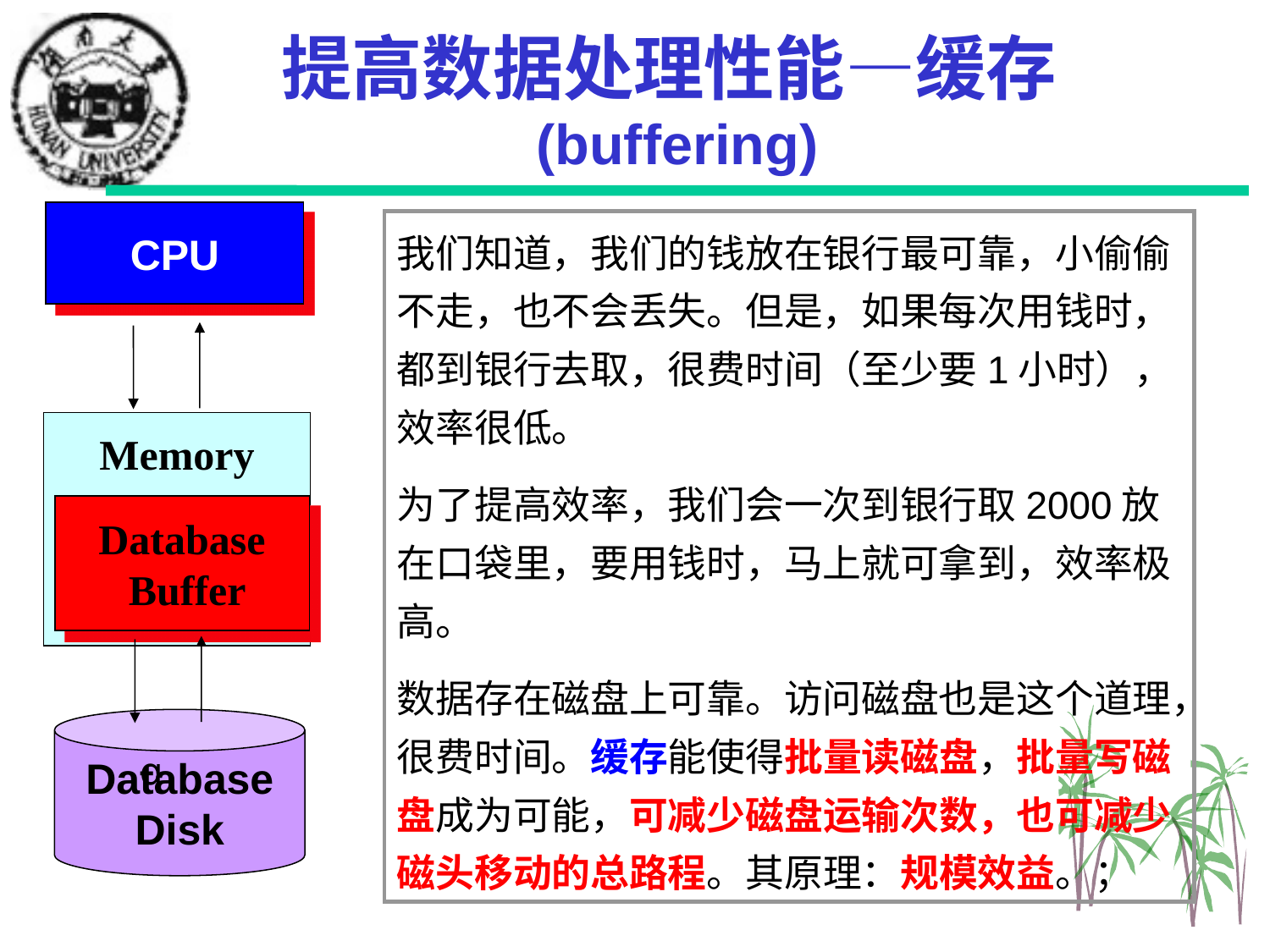

提高数据处理性能—缓存(buffering)
CPU
我们知道，我们的钱放在银行最可靠，小偷偷不走，也不会丢失。但是，如果每次用钱时，都到银行去取，很费时间（至少要1小时），效率很低。
为了提高效率，我们会一次到银行取2000放在口袋里，要用钱时，马上就可拿到，效率极高。
数据存在磁盘上可靠。访问磁盘也是这个道理，很费时间。缓存能使得批量读磁盘，批量写磁盘成为可能，可减少磁盘运输次数，也可减少磁头移动的总路程。其原理：规模效益。；

Memory

Database
 Buffer

Database
Disk
q